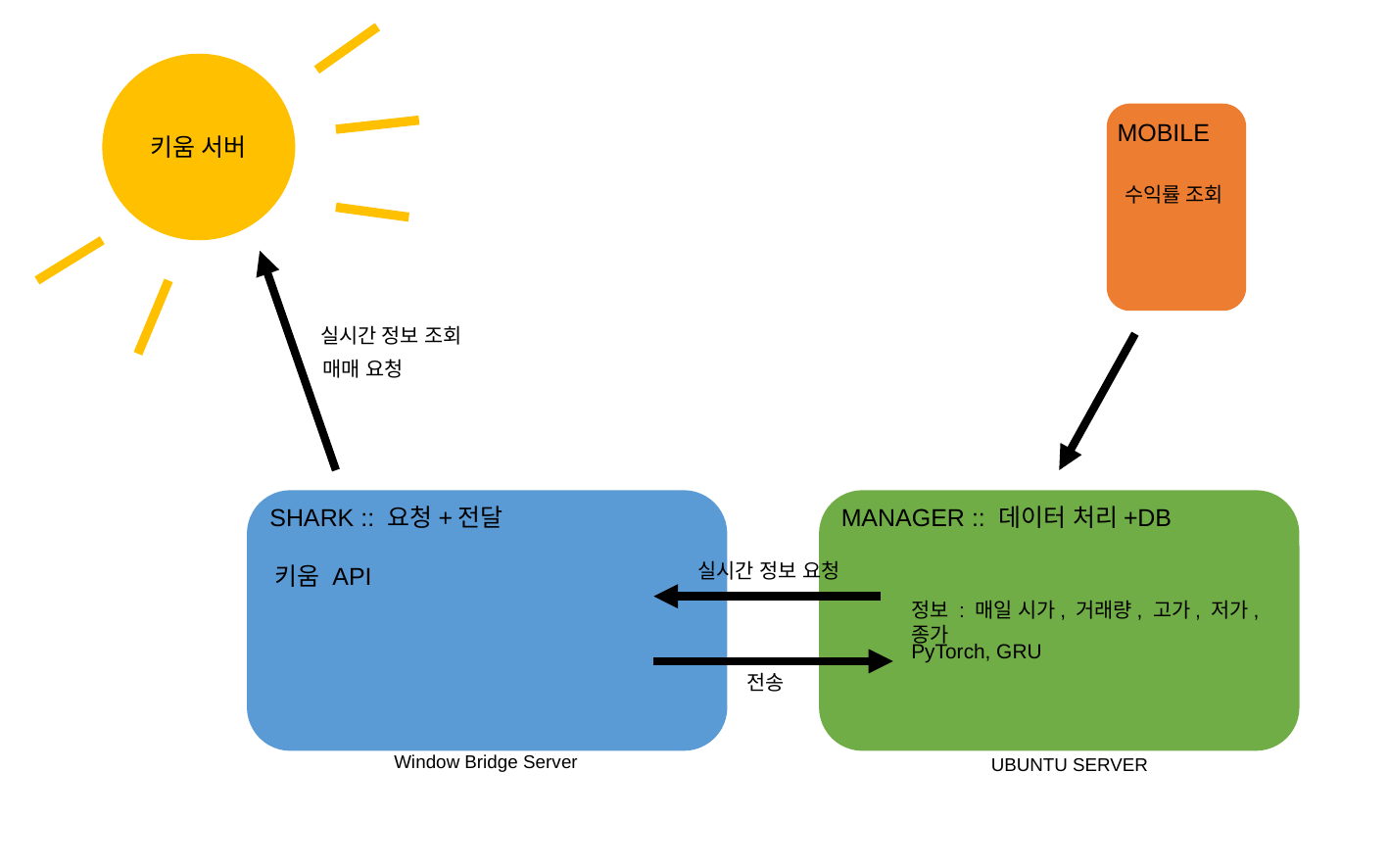

MOBILE
키움 서버
수익률 조회
실시간 정보 조회
매매 요청

MANAGER :: 데이터 처리+DB
SHARK :: 요청+전달
실시간 정보 요청
키움 API
정보 : 매일 시가, 거래량, 고가, 저가, 종가
PyTorch, GRU
전송
Window Bridge Server
UBUNTU SERVER